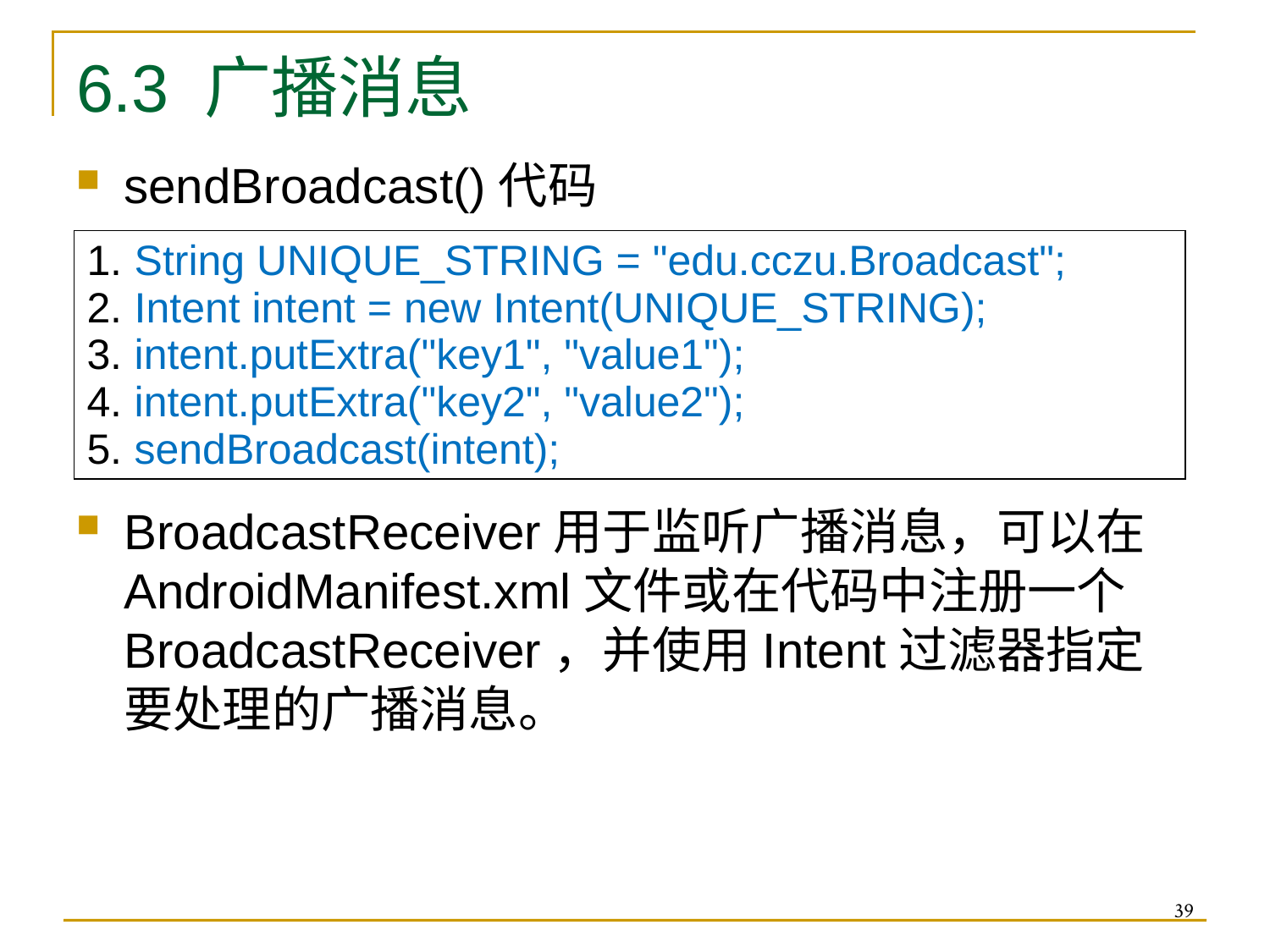

# 6.3 广播消息
sendBroadcast()代码

BroadcastReceiver用于监听广播消息，可以在AndroidManifest.xml文件或在代码中注册一个BroadcastReceiver，并使用Intent过滤器指定要处理的广播消息。
| String UNIQUE\_STRING = "edu.cczu.Broadcast"; Intent intent = new Intent(UNIQUE\_STRING); intent.putExtra("key1", "value1"); intent.putExtra("key2", "value2"); sendBroadcast(intent); |
| --- |
39